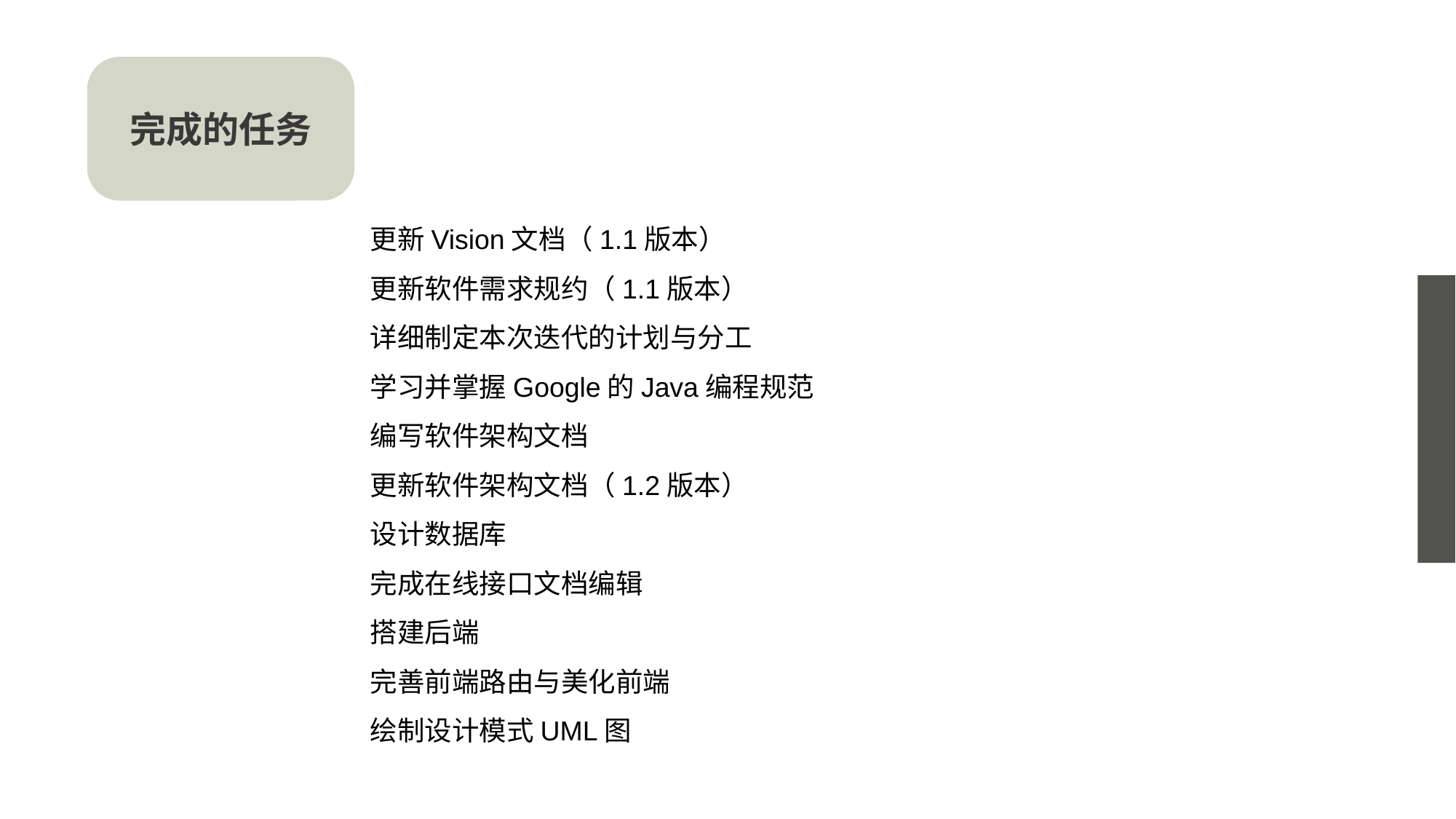

完成的任务
更新Vision文档（1.1版本）
更新软件需求规约（1.1版本）
详细制定本次迭代的计划与分工
学习并掌握Google的Java编程规范
编写软件架构文档
更新软件架构文档（1.2版本）
设计数据库
完成在线接口文档编辑
搭建后端
完善前端路由与美化前端
绘制设计模式UML图